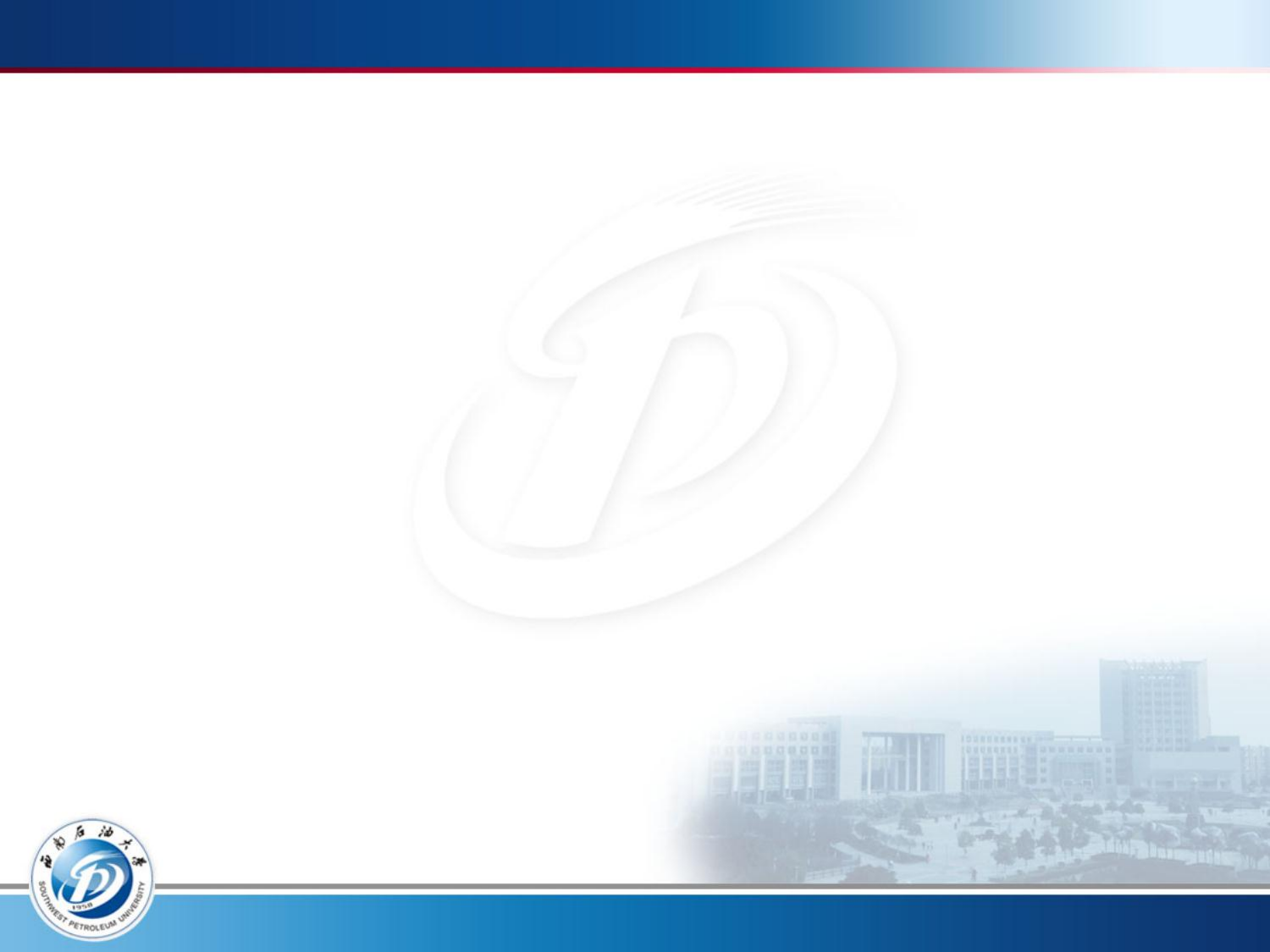

②新民主主义革命与社会主义革命的联系
两个革命密切联系 ：
新民主主义革命和社会主义革命都是中国共产党领导的
新民主主义革命是社会主义革命的准备
社会主义革命是新民主主义革命的必然趋势